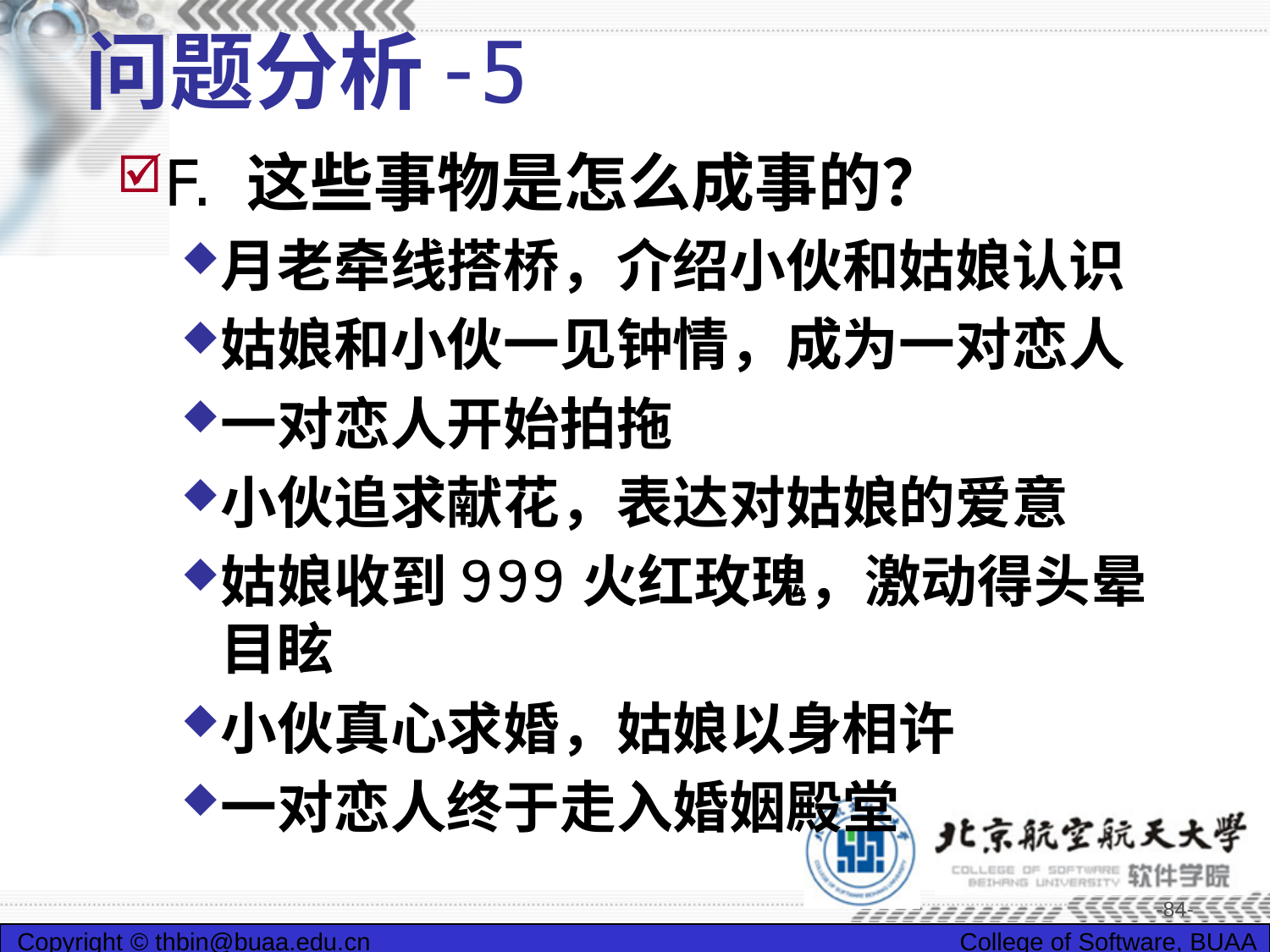

# 问题分析-5
F. 这些事物是怎么成事的？
月老牵线搭桥，介绍小伙和姑娘认识
姑娘和小伙一见钟情，成为一对恋人
一对恋人开始拍拖
小伙追求献花，表达对姑娘的爱意
姑娘收到999火红玫瑰，激动得头晕目眩
小伙真心求婚，姑娘以身相许
一对恋人终于走入婚姻殿堂
-84-